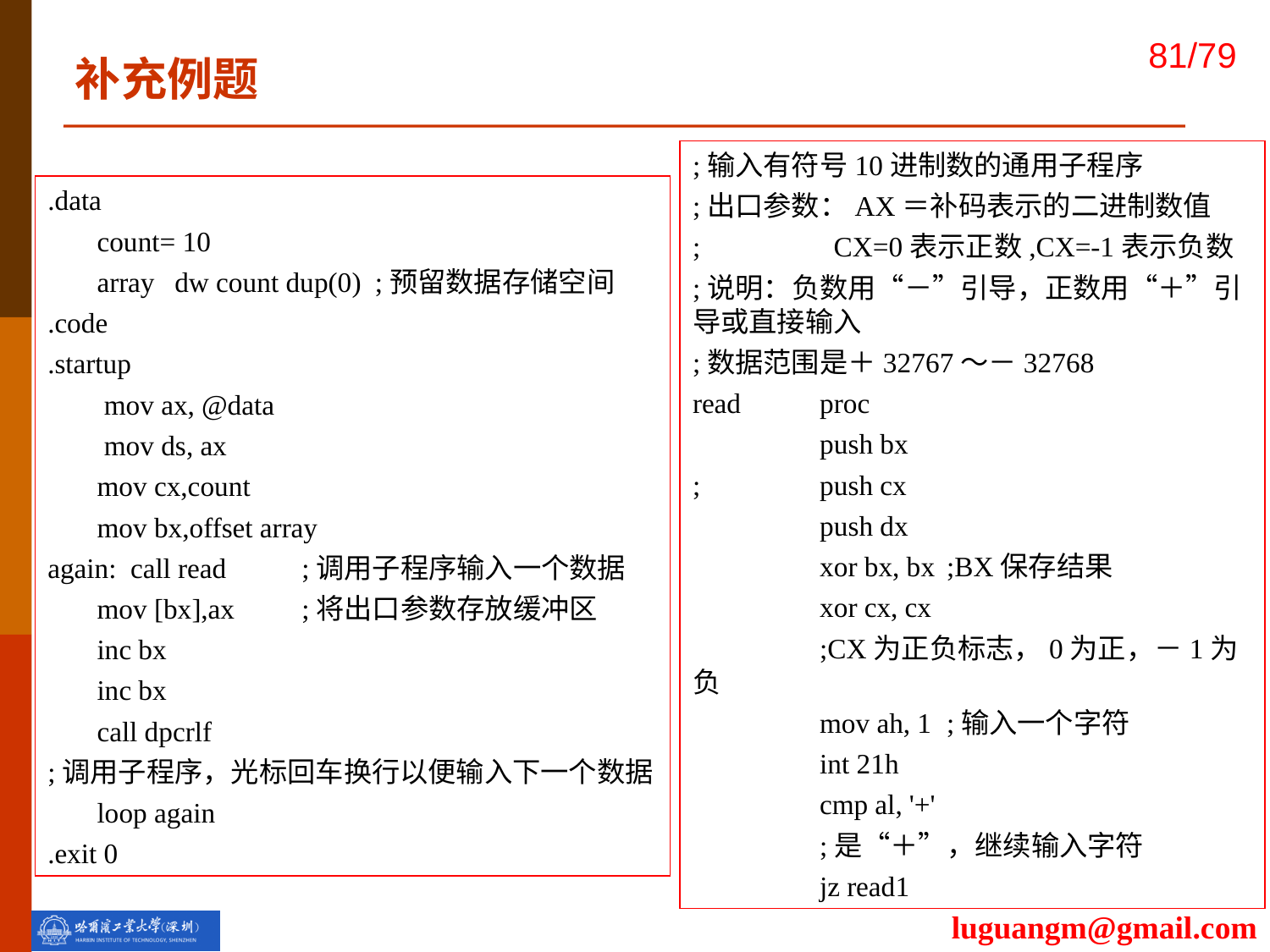

补充例题
;输入有符号10进制数的通用子程序
;出口参数：AX＝补码表示的二进制数值
;	  CX=0表示正数,CX=-1表示负数
;说明：负数用“－”引导，正数用“＋”引导或直接输入
;数据范围是＋32767～－32768
read	proc
	push bx
;	push cx
	push dx
	xor bx, bx	;BX保存结果
	xor cx, cx
	;CX为正负标志，0为正，－1为负
	mov ah, 1	;输入一个字符
	int 21h
	cmp al, '+'
	;是“＋”，继续输入字符
	jz read1
.data
count= 10
array	dw count dup(0)  ;预留数据存储空间
.code
.startup
 mov ax, @data
 mov ds, ax
mov cx,count
mov bx,offset array
again:  call read	;调用子程序输入一个数据
mov [bx],ax	;将出口参数存放缓冲区
inc bx
inc bx
call dpcrlf
;调用子程序，光标回车换行以便输入下一个数据
loop again
.exit 0